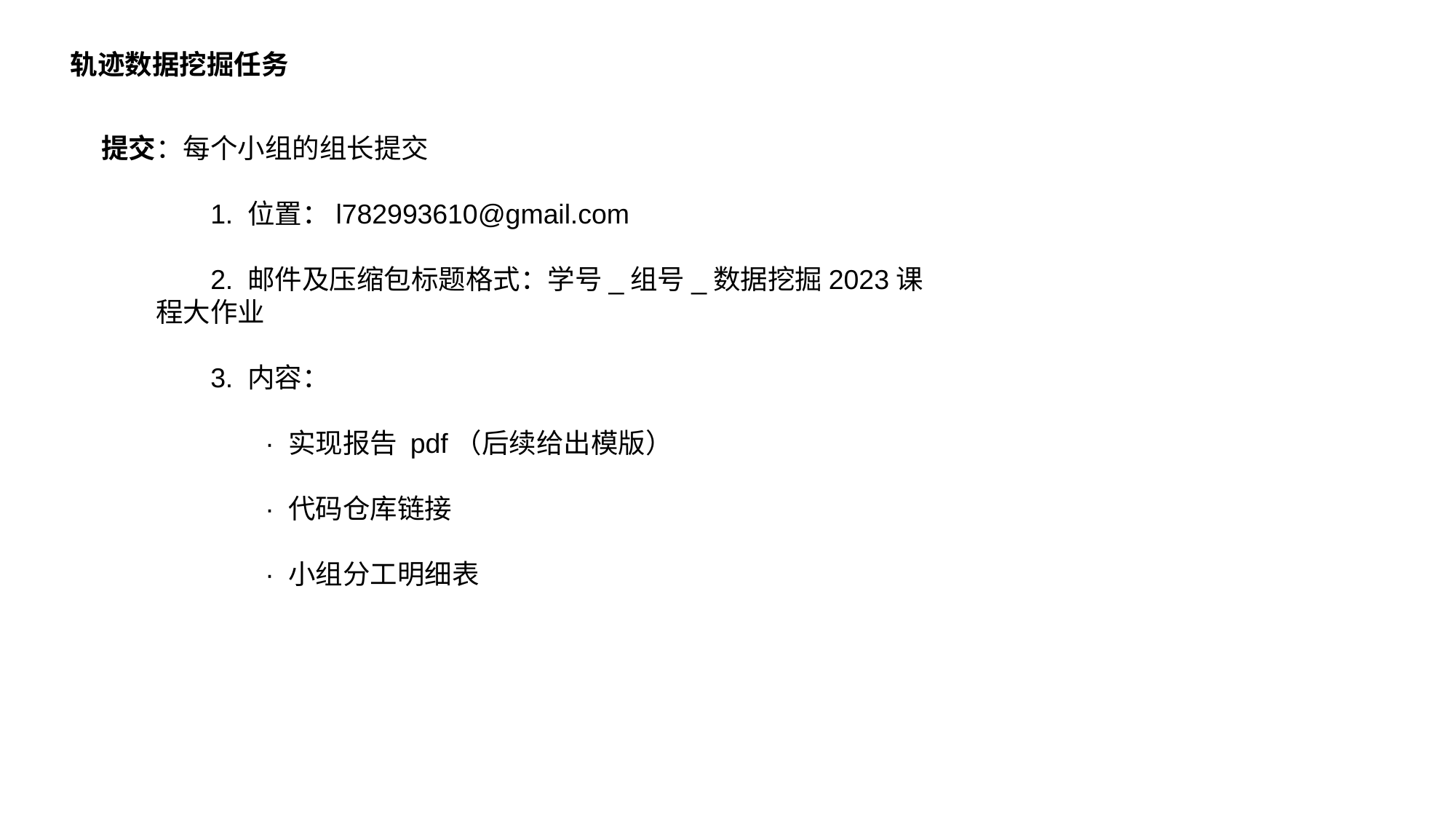

轨迹数据挖掘任务
提交：每个小组的组长提交

1. 位置：l782993610@gmail.com

2. 邮件及压缩包标题格式：学号_组号_数据挖掘2023课程大作业

3. 内容：

· 实现报告 pdf（后续给出模版）

· 代码仓库链接

· 小组分工明细表